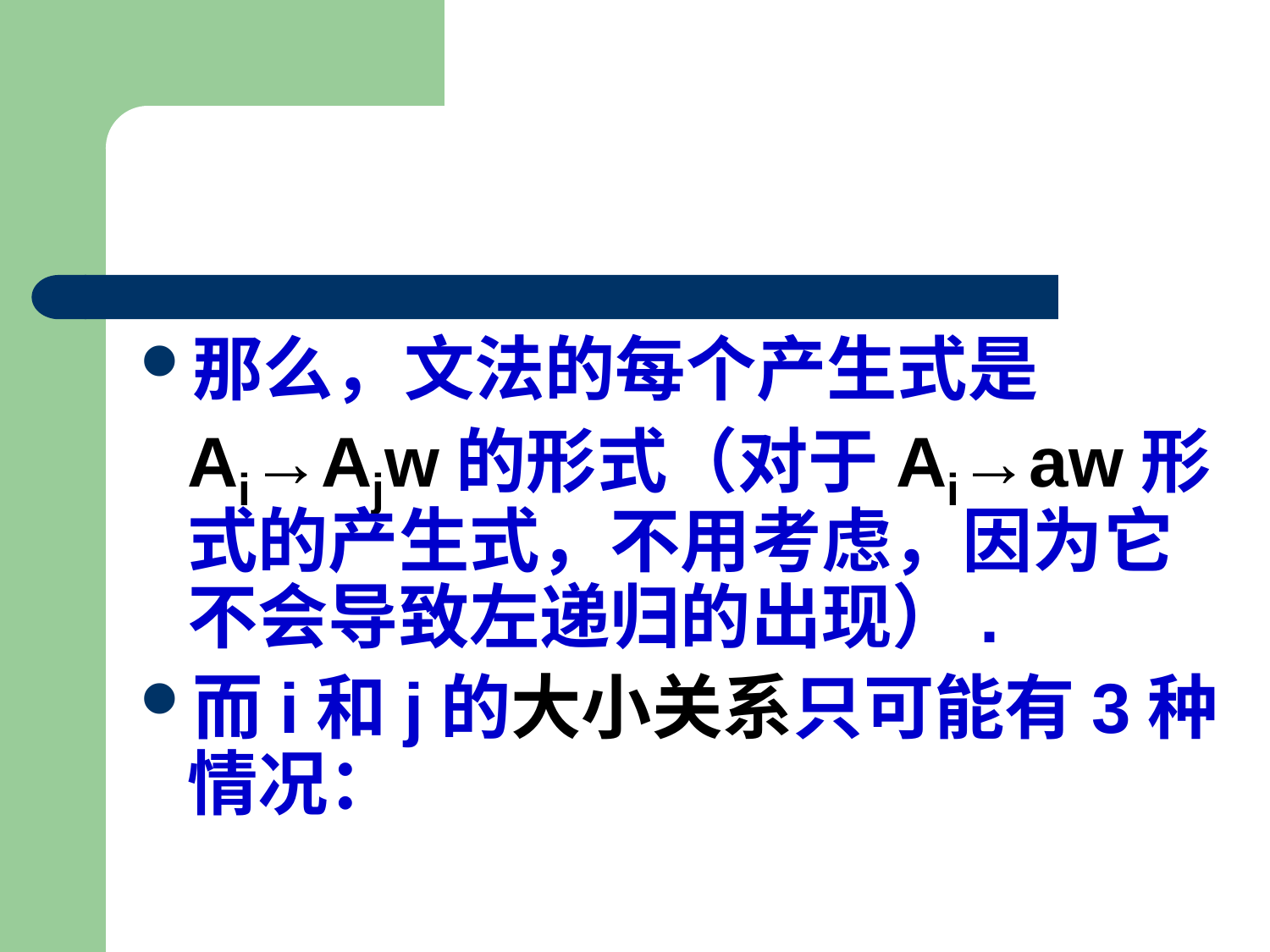

#
那么，文法的每个产生式是Ai→Ajw的形式（对于Ai→aw形式的产生式，不用考虑，因为它不会导致左递归的出现）.
而i和j的大小关系只可能有3种情况：